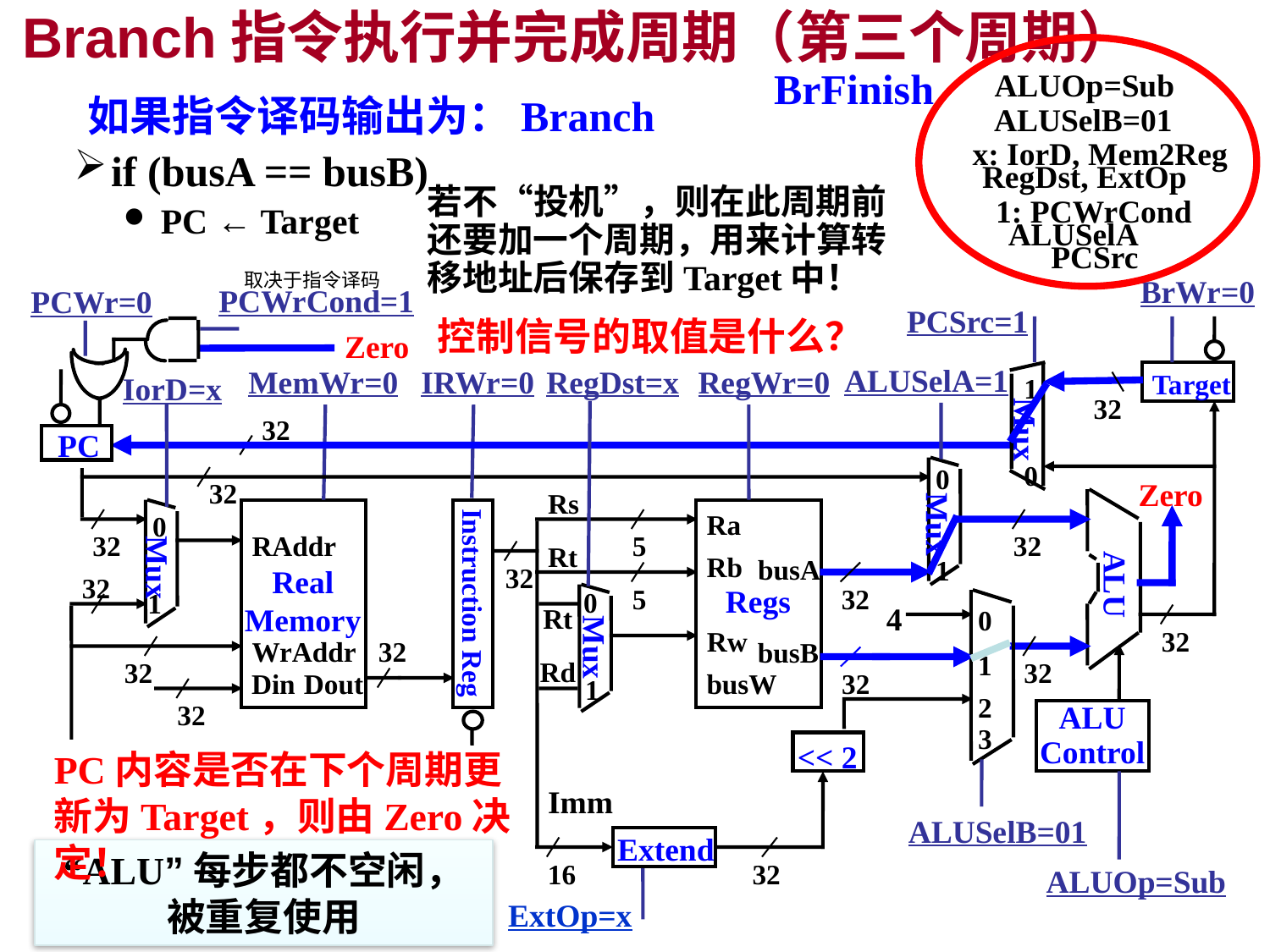

# Branch指令执行并完成周期（第三个周期）

BrFinish
ALUOp=Sub
ALUSelB=01
x: IorD, Mem2Reg
RegDst, ExtOp
1: PCWrCond
ALUSelA
PCSrc
如果指令译码输出为：Branch
if (busA == busB)
PC ← Target
若不“投机”，则在此周期前还要加一个周期，用来计算转移地址后保存到Target中！
取决于指令译码
BrWr=0
PCWrCond=1
PCWr=0
PCSrc=1
控制信号的取值是什么？

Zero
Zero

ALUSelA=1
MemWr=0
IRWr=0
RegDst=x
RegWr=0

Target

IorD=x
1

32

Mux

32
PC

0
0

Mux
1

32

Rs

ALU

0

Mux
1

Ra

32
RAddr
5
32
Rt

Rb
busA

32
Real
Memory

32

Regs
5
32
0

Mux
1

Instruction Reg

4

Rt
0

Rw
32
WrAddr
32
busB

1

Rd
32
32

Din
Dout
busW
32

2

32
ALU
Control

3

<< 2

PC内容是否在下个周期更新为Target，则由Zero决定！

Imm
ALUSelB=01
Extend

“ALU”每步都不空闲，被重复使用

16
32
ALUOp=Sub

ExtOp=x